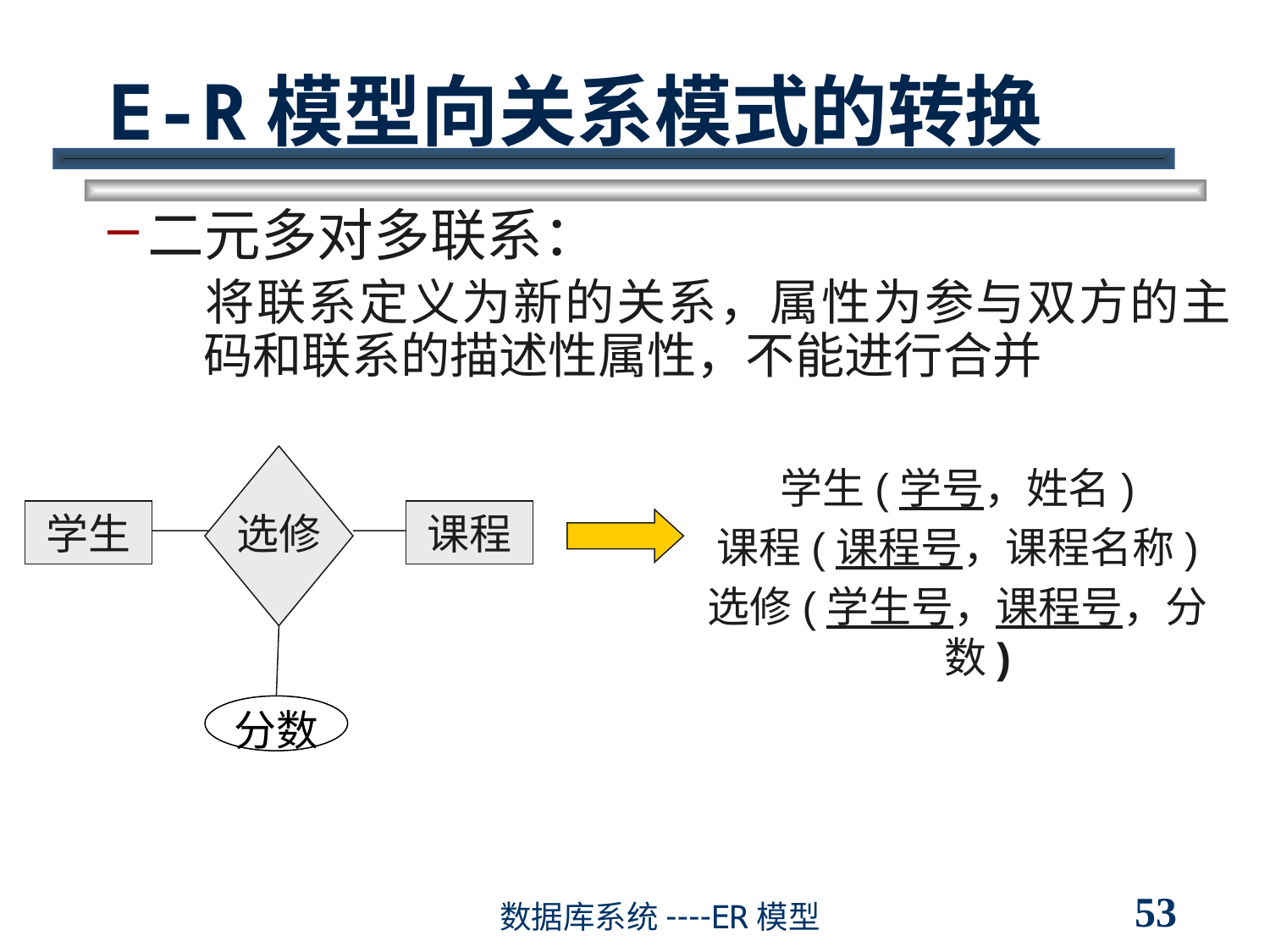

# E-R模型向关系模式的转换
二元多对多联系：
	将联系定义为新的关系，属性为参与双方的主码和联系的描述性属性，不能进行合并
选修
学生
课程

分数
学生(学号，姓名)
课程(课程号，课程名称)
选修(学生号，课程号，分数)

53
数据库系统----ER模型